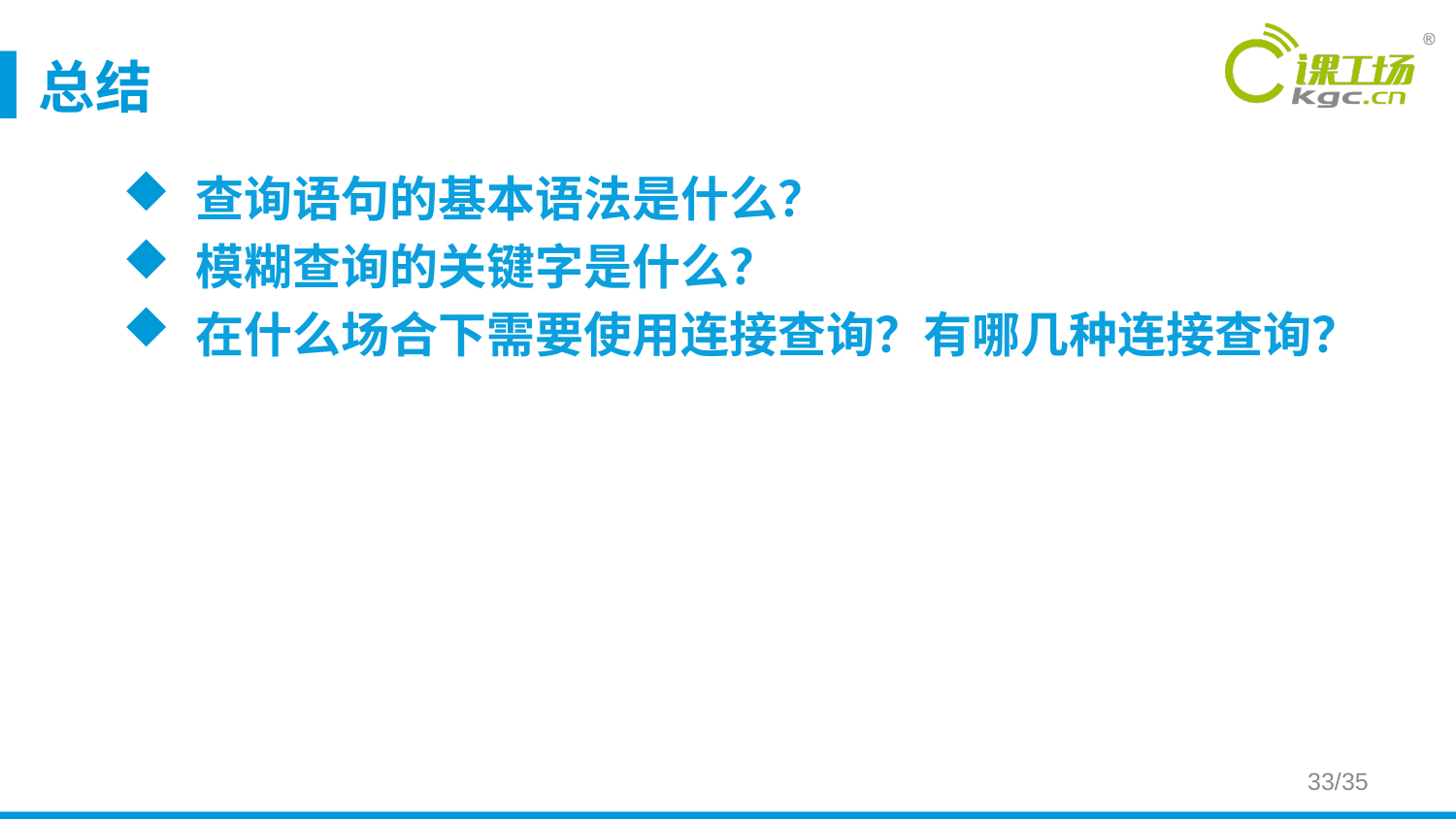

# 总结
查询语句的基本语法是什么？
模糊查询的关键字是什么？
在什么场合下需要使用连接查询？有哪几种连接查询？
33/35